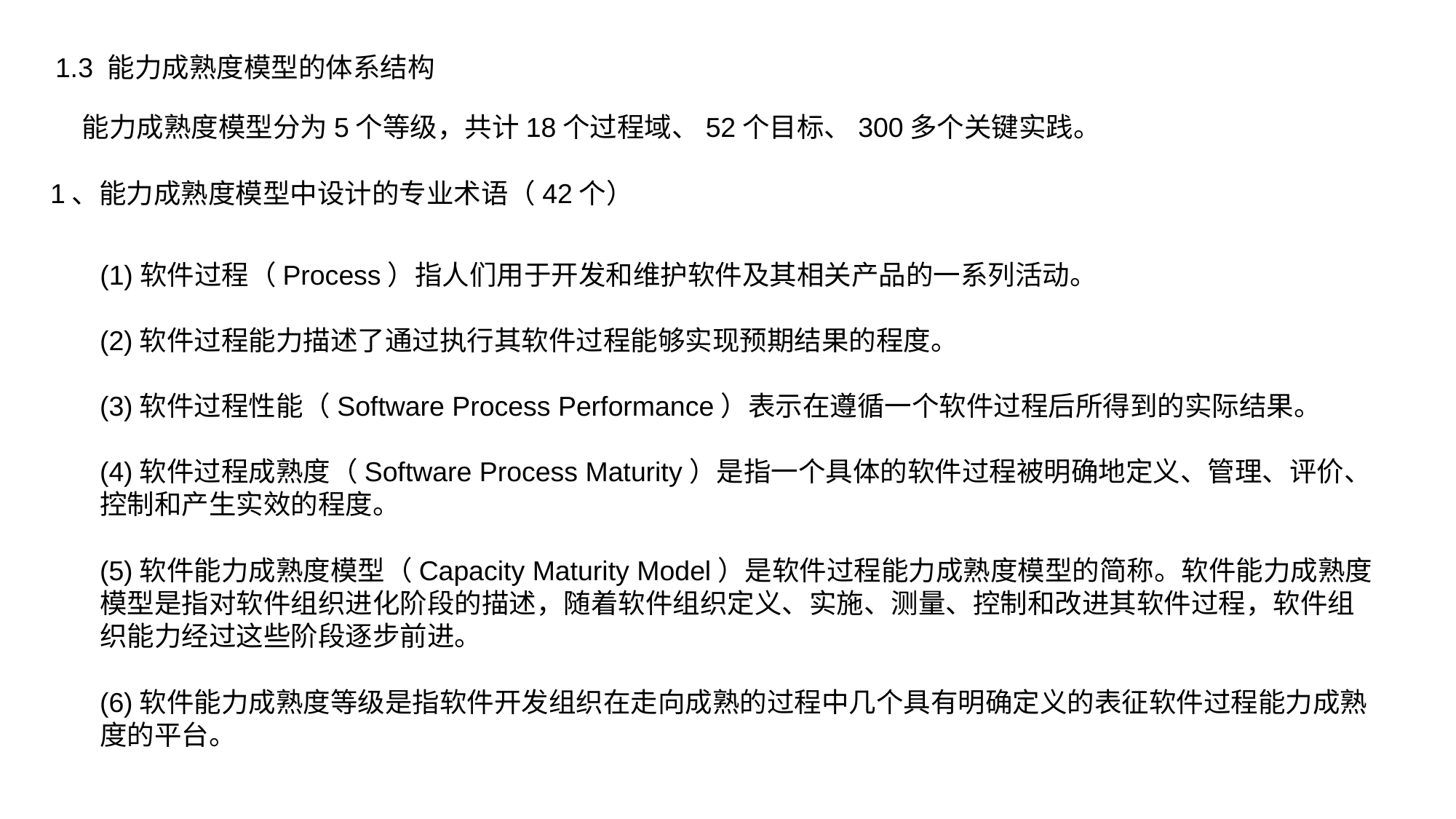

1.3 能力成熟度模型的体系结构
能力成熟度模型分为5个等级，共计18个过程域、52个目标、300多个关键实践。
1、能力成熟度模型中设计的专业术语（42个）
(1)软件过程（Process）指人们用于开发和维护软件及其相关产品的一系列活动。
(2)软件过程能力描述了通过执行其软件过程能够实现预期结果的程度。
(3)软件过程性能（Software Process Performance）表示在遵循一个软件过程后所得到的实际结果。
(4)软件过程成熟度（Software Process Maturity）是指一个具体的软件过程被明确地定义、管理、评价、控制和产生实效的程度。
(5)软件能力成熟度模型（Capacity Maturity Model）是软件过程能力成熟度模型的简称。软件能力成熟度模型是指对软件组织进化阶段的描述，随着软件组织定义、实施、测量、控制和改进其软件过程，软件组织能力经过这些阶段逐步前进。
(6)软件能力成熟度等级是指软件开发组织在走向成熟的过程中几个具有明确定义的表征软件过程能力成熟度的平台。